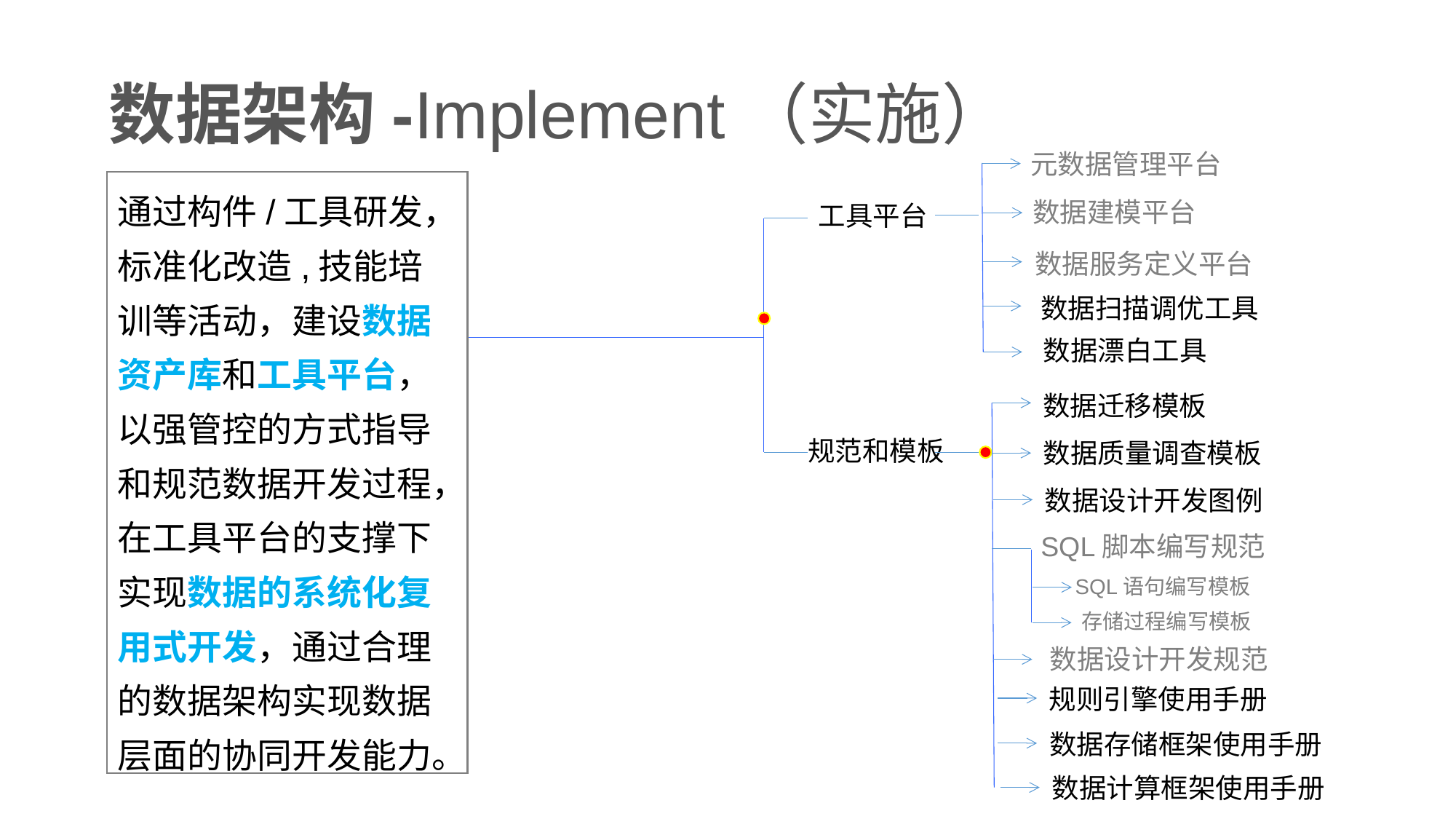

数据架构-Implement（实施）
元数据管理平台
通过构件/工具研发，标准化改造,技能培训等活动，建设数据资产库和工具平台，以强管控的方式指导和规范数据开发过程，在工具平台的支撑下实现数据的系统化复用式开发，通过合理的数据架构实现数据层面的协同开发能力。
数据建模平台
    工具平台
数据服务定义平台
数据扫描调优工具

数据漂白工具
数据迁移模板
   规范和模板
数据质量调查模板

数据设计开发图例
SQL脚本编写规范
SQL语句编写模板
存储过程编写模板
数据设计开发规范
规则引擎使用手册
数据存储框架使用手册
数据计算框架使用手册